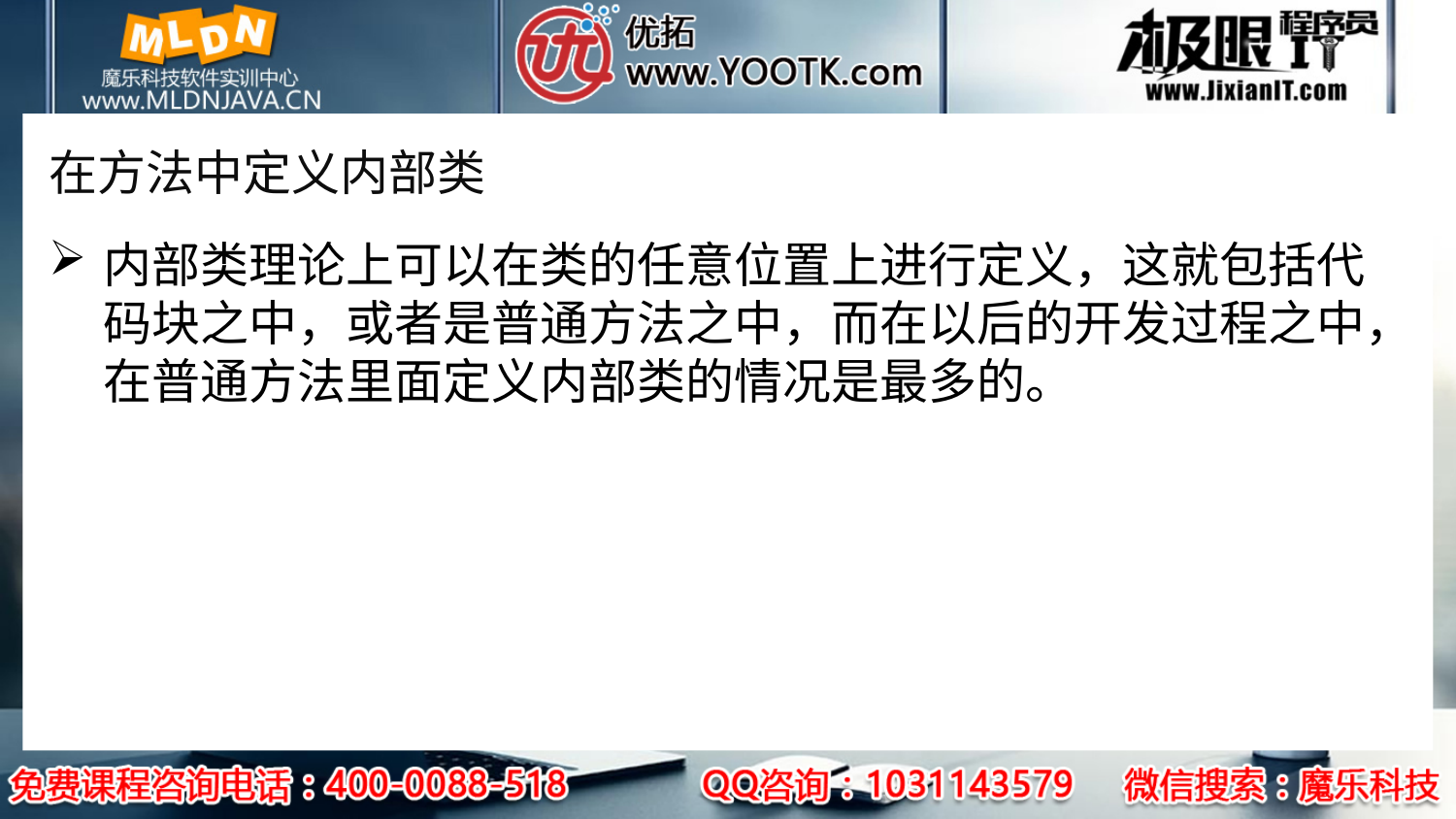

# 在方法中定义内部类
内部类理论上可以在类的任意位置上进行定义，这就包括代码块之中，或者是普通方法之中，而在以后的开发过程之中，在普通方法里面定义内部类的情况是最多的。